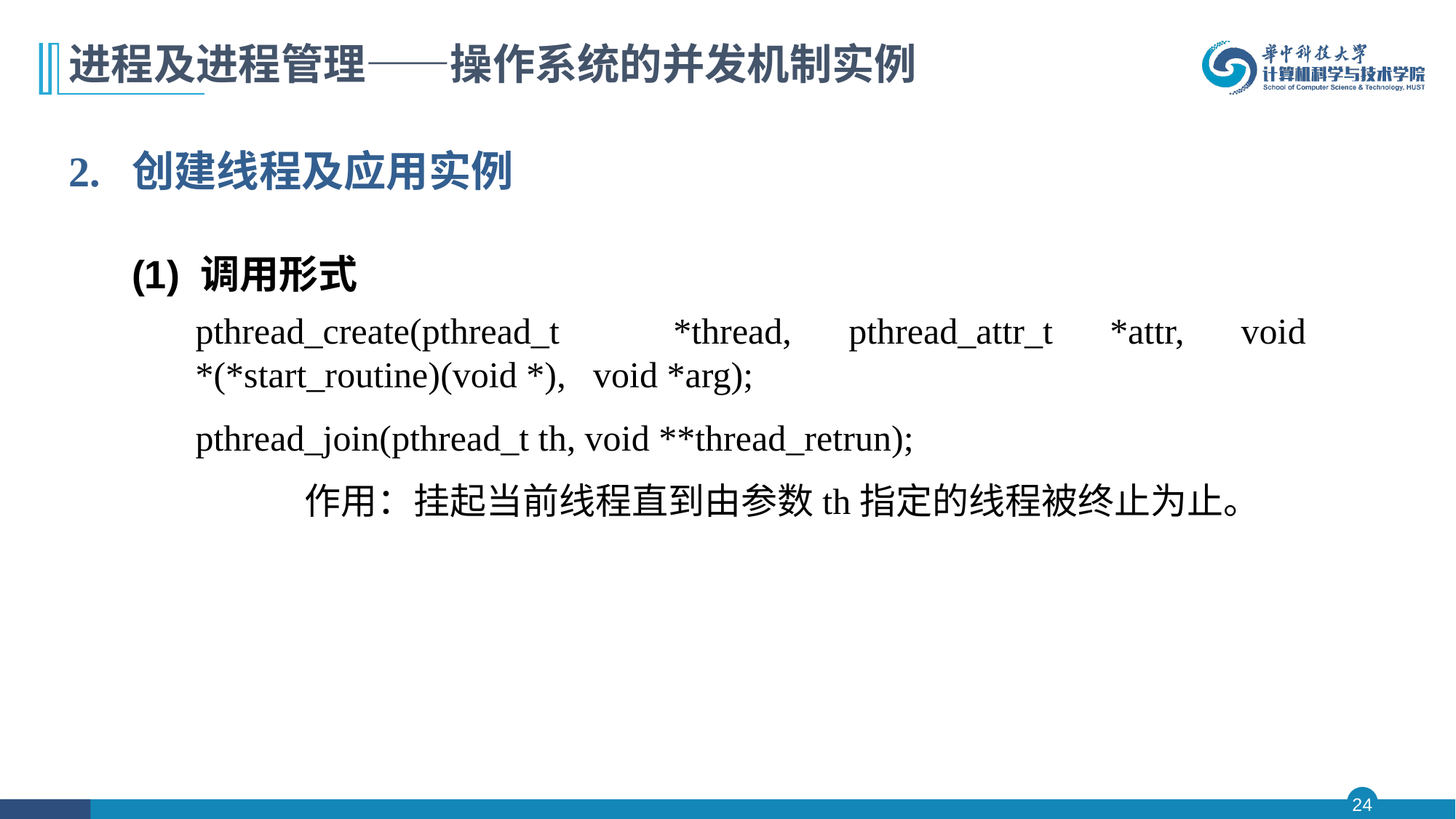

# 进程及进程管理——操作系统的并发机制实例
2.  创建线程及应用实例
(1) 调用形式
	pthread_create(pthread_t  *thread, pthread_attr_t *attr, void *(*start_routine)(void *),   void *arg);
	pthread_join(pthread_t th, void **thread_retrun);
		作用：挂起当前线程直到由参数th指定的线程被终止为止。